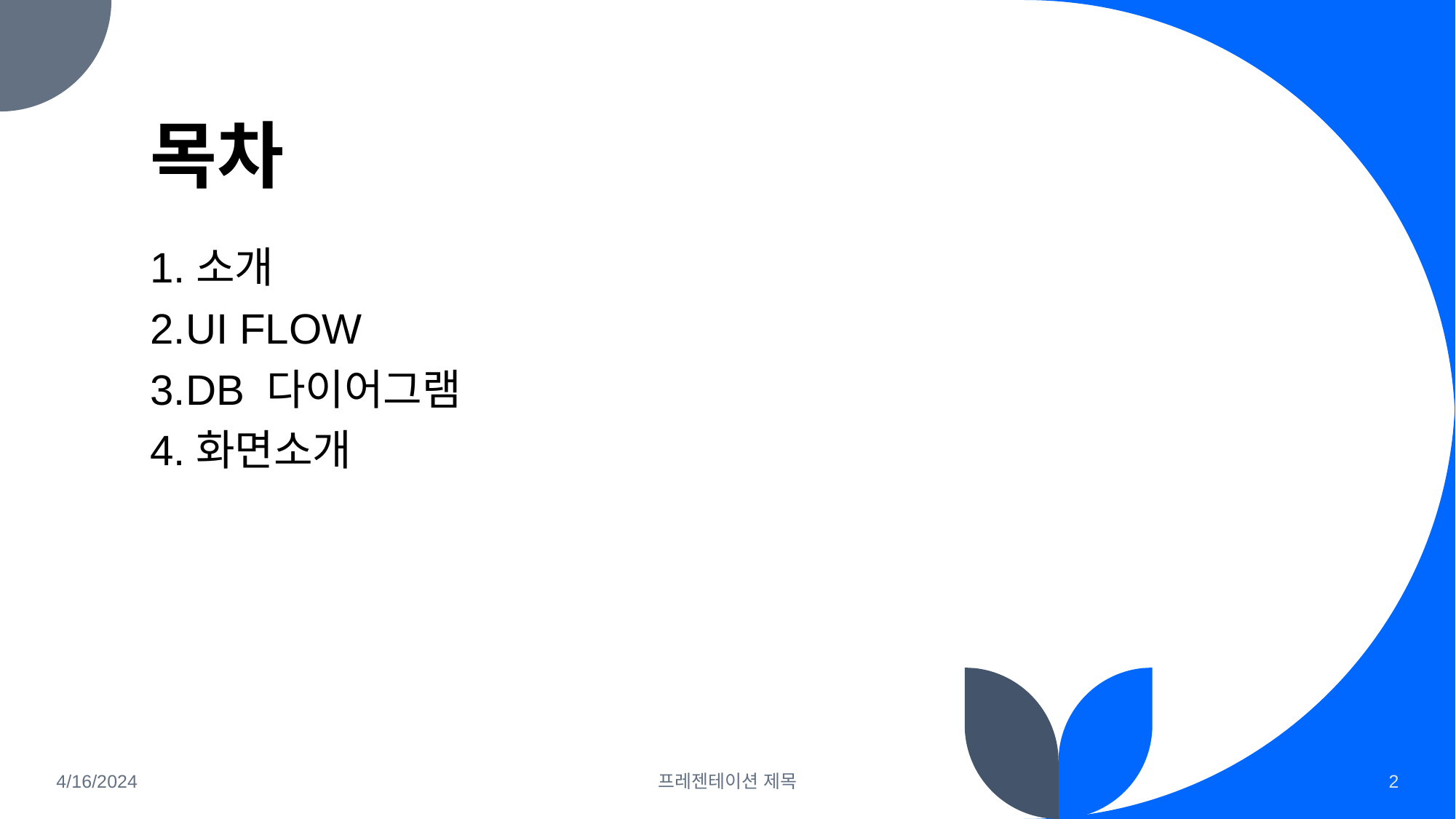

# 목차
1.소개
2.UI FLOW
3.DB 다이어그램
4.화면소개
4/16/2024
프레젠테이션 제목
2